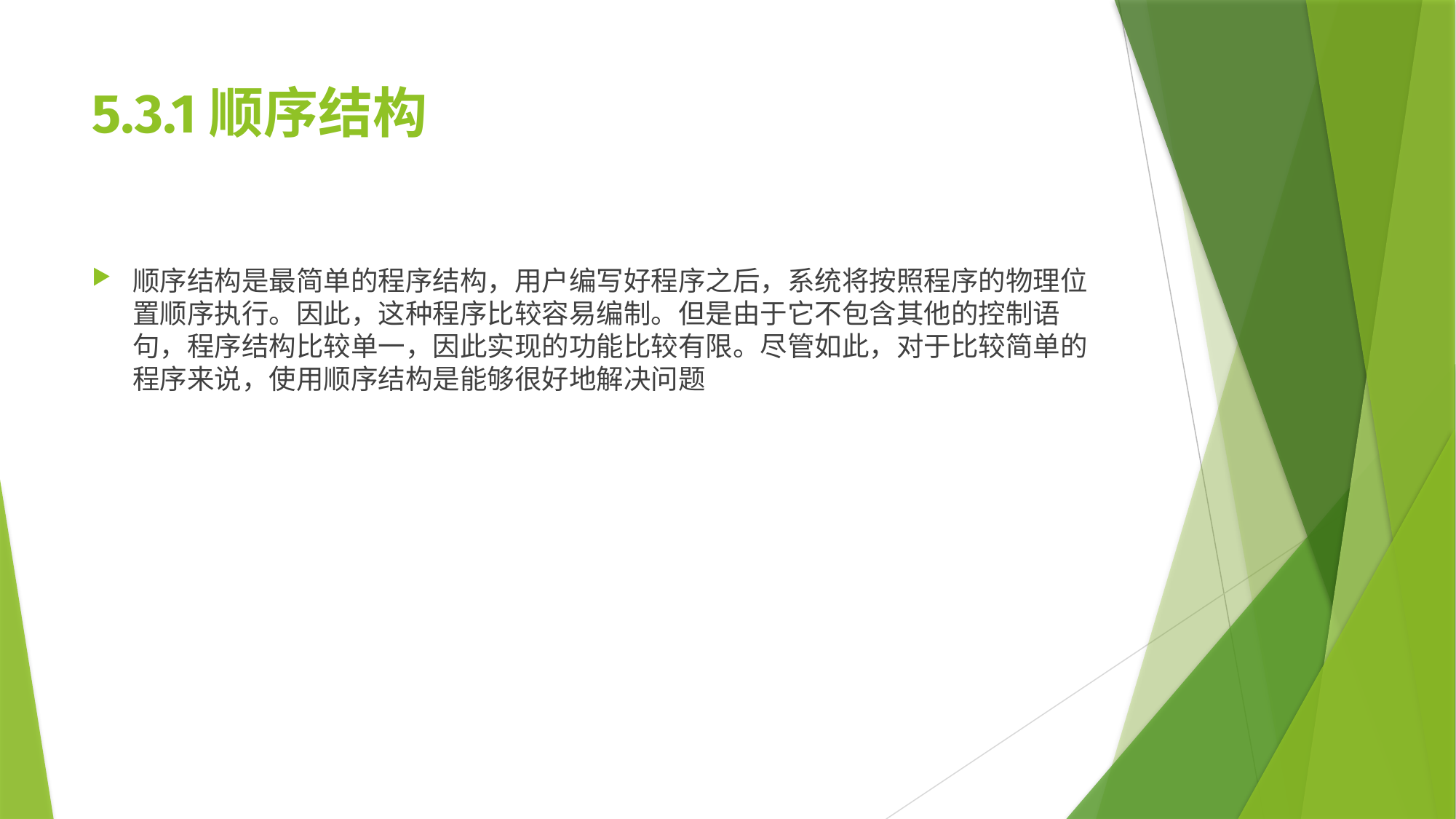

# 5.3.1顺序结构
顺序结构是最简单的程序结构，用户编写好程序之后，系统将按照程序的物理位置顺序执行。因此，这种程序比较容易编制。但是由于它不包含其他的控制语句，程序结构比较单一，因此实现的功能比较有限。尽管如此，对于比较简单的程序来说，使用顺序结构是能够很好地解决问题